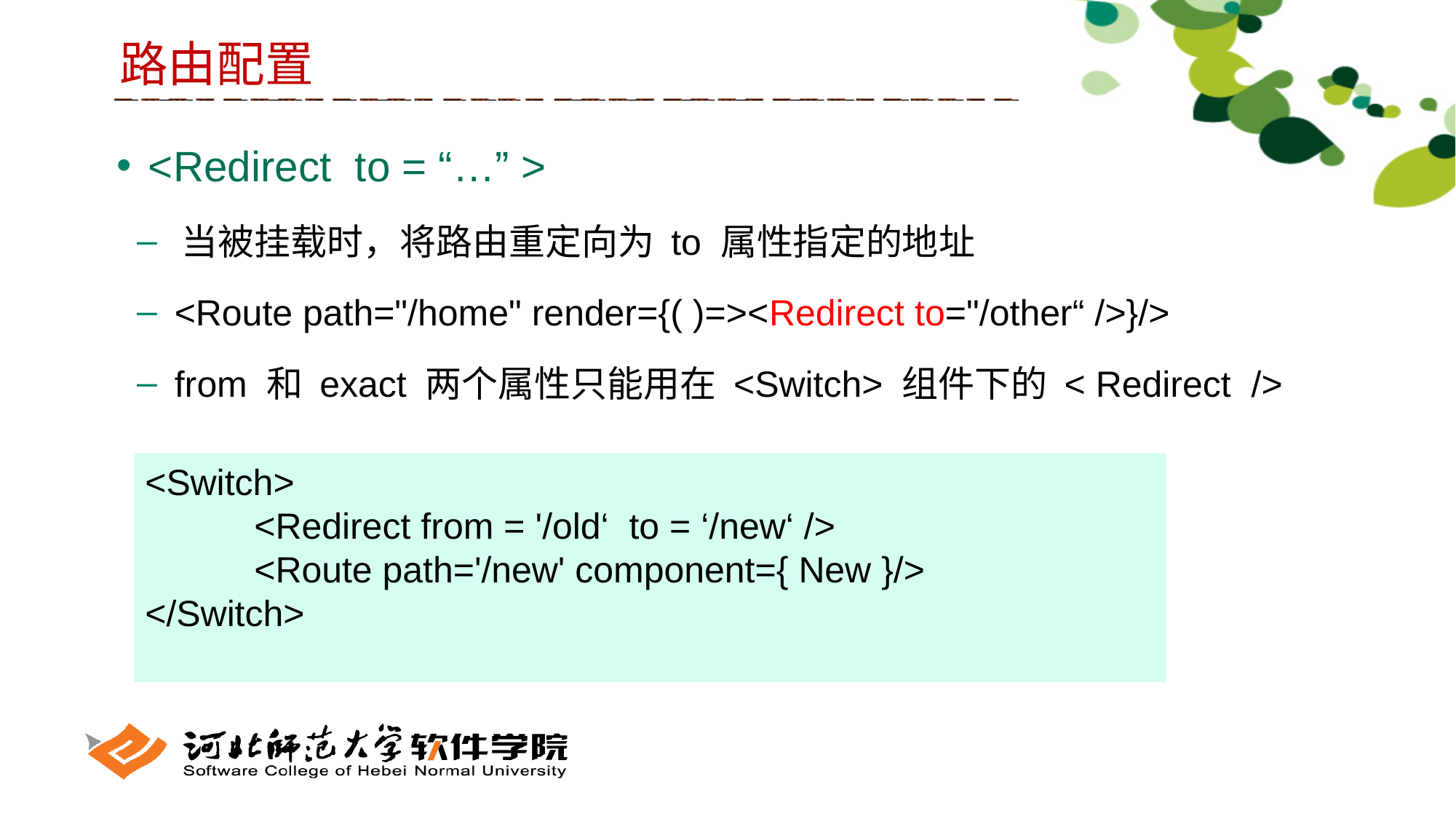

路由配置
 <Redirect  to = “…” >
 当被挂载时，将路由重定向为 to 属性指定的地址
 <Route path="/home" render={( )=><Redirect to="/other“ />}/>
 from 和 exact 两个属性只能用在 <Switch> 组件下的 < Redirect  />
<Switch>
	<Redirect from = '/old‘  to = ‘/new‘ />
	<Route path='/new' component={ New }/>
</Switch>